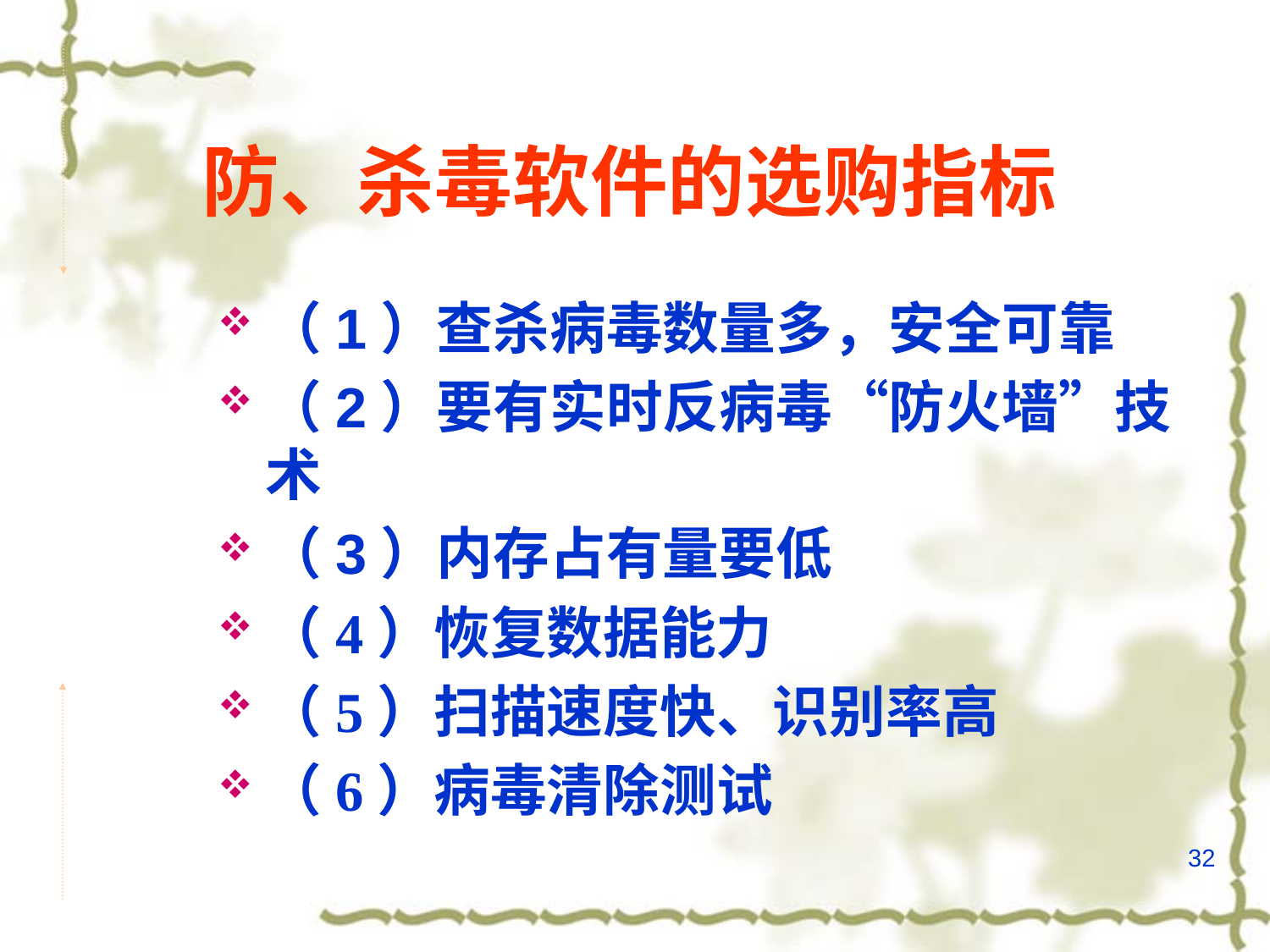

# 防、杀毒软件的选购指标
（1）查杀病毒数量多，安全可靠
（2）要有实时反病毒“防火墙”技术
（3）内存占有量要低
（4）恢复数据能力
（5）扫描速度快、识别率高
（6）病毒清除测试
32